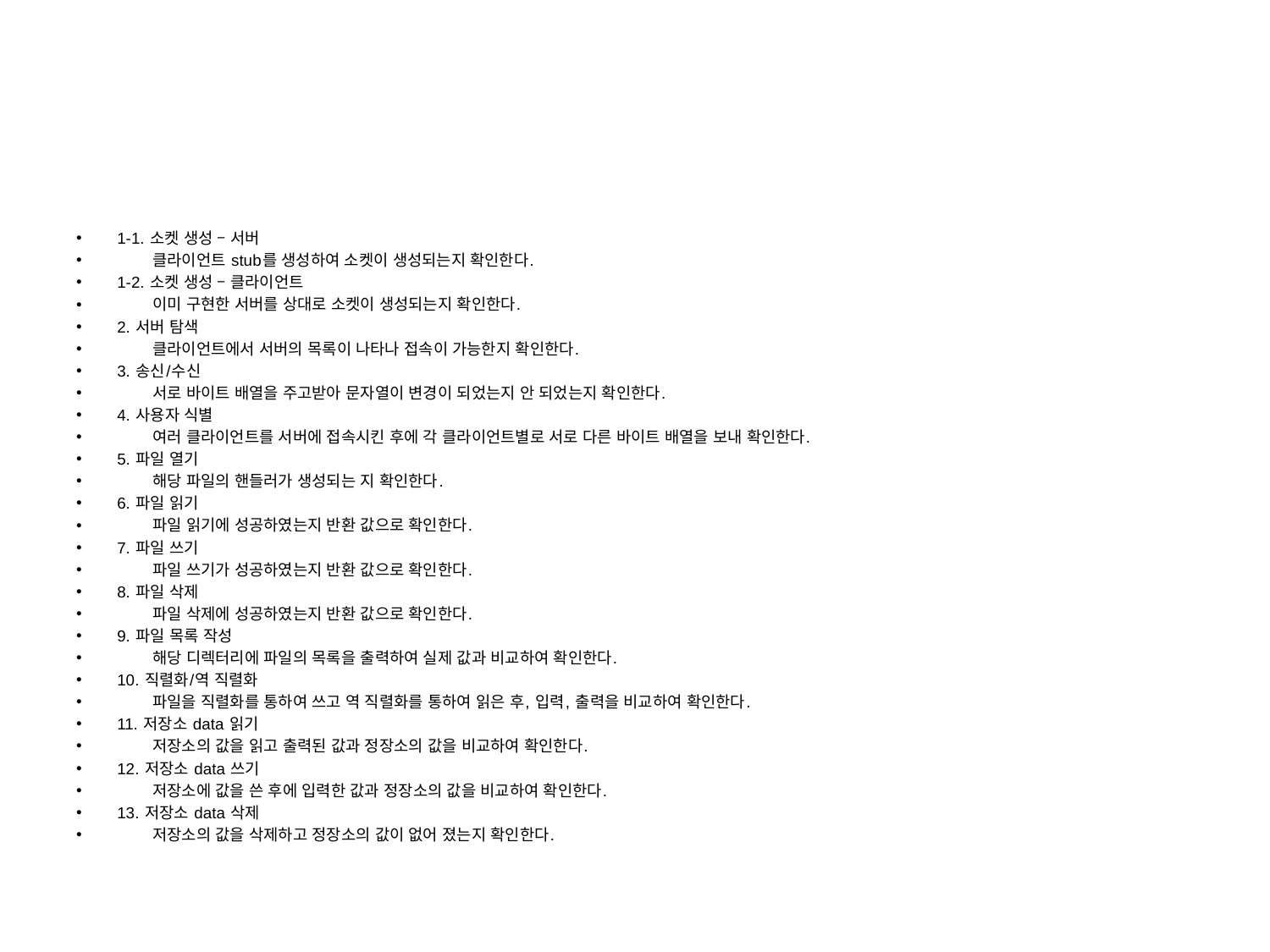

#
1-1. 소켓 생성 – 서버
	클라이언트 stub를 생성하여 소켓이 생성되는지 확인한다.
1-2. 소켓 생성 – 클라이언트
	이미 구현한 서버를 상대로 소켓이 생성되는지 확인한다.
2. 서버 탐색
	클라이언트에서 서버의 목록이 나타나 접속이 가능한지 확인한다.
3. 송신/수신
	서로 바이트 배열을 주고받아 문자열이 변경이 되었는지 안 되었는지 확인한다.
4. 사용자 식별
	여러 클라이언트를 서버에 접속시킨 후에 각 클라이언트별로 서로 다른 바이트 배열을 보내 확인한다.
5. 파일 열기
	해당 파일의 핸들러가 생성되는 지 확인한다.
6. 파일 읽기
	파일 읽기에 성공하였는지 반환 값으로 확인한다.
7. 파일 쓰기
	파일 쓰기가 성공하였는지 반환 값으로 확인한다.
8. 파일 삭제
	파일 삭제에 성공하였는지 반환 값으로 확인한다.
9. 파일 목록 작성
	해당 디렉터리에 파일의 목록을 출력하여 실제 값과 비교하여 확인한다.
10. 직렬화/역 직렬화
	파일을 직렬화를 통하여 쓰고 역 직렬화를 통하여 읽은 후, 입력, 출력을 비교하여 확인한다.
11. 저장소 data 읽기
	저장소의 값을 읽고 출력된 값과 정장소의 값을 비교하여 확인한다.
12. 저장소 data 쓰기
	저장소에 값을 쓴 후에 입력한 값과 정장소의 값을 비교하여 확인한다.
13. 저장소 data 삭제
	저장소의 값을 삭제하고 정장소의 값이 없어 졌는지 확인한다.